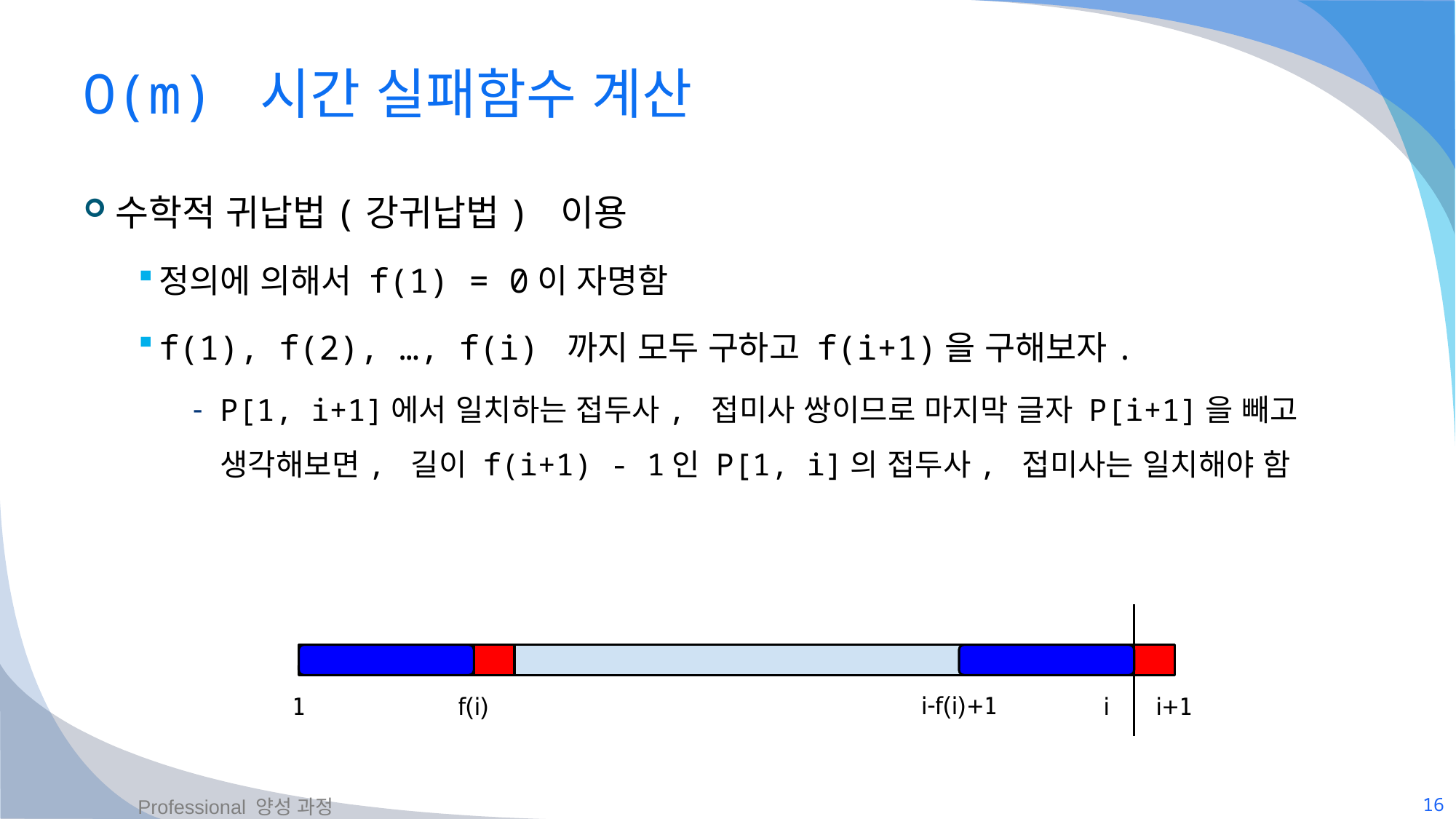

# O(m) 시간 실패함수 계산
수학적 귀납법(강귀납법) 이용
정의에 의해서 f(1) = 0이 자명함
f(1), f(2), …, f(i) 까지 모두 구하고 f(i+1)을 구해보자.
P[1, i+1]에서 일치하는 접두사, 접미사 쌍이므로 마지막 글자 P[i+1]을 빼고 생각해보면, 길이 f(i+1) - 1인 P[1, i]의 접두사, 접미사는 일치해야 함

i-f(i)+1
1
f(i)
i+1
i
16
Professional 양성 과정